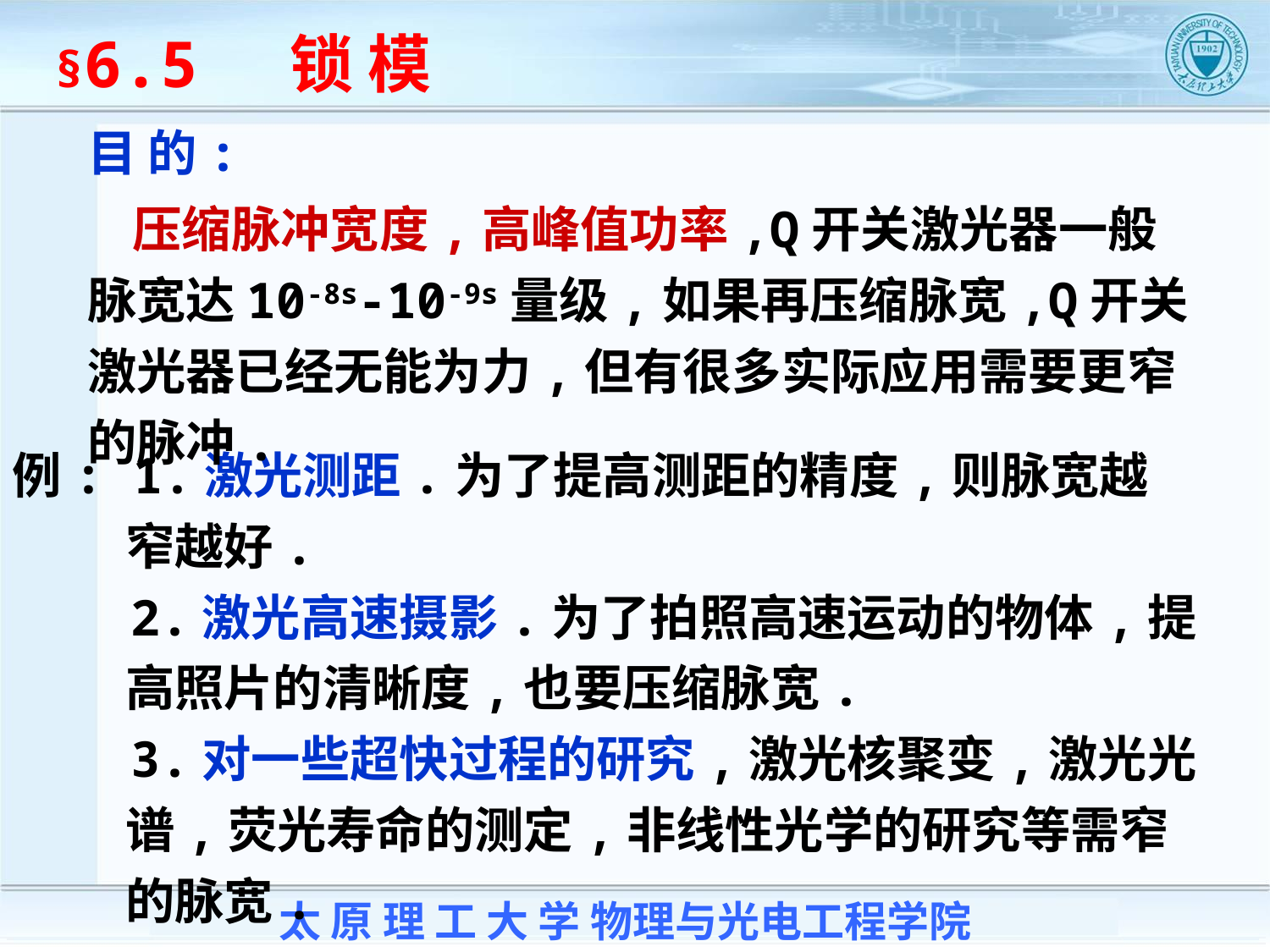

§6.5  锁 模
目 的:
   压缩脉冲宽度,高峰值功率,Q开关激光器一般脉宽达10-8s-10-9s量级,如果再压缩脉宽,Q开关激光器已经无能为力,但有很多实际应用需要更窄的脉冲.
例: 1.激光测距.为了提高测距的精度,则脉宽越窄越好.
    2.激光高速摄影.为了拍照高速运动的物体,提高照片的清晰度,也要压缩脉宽.
    3.对一些超快过程的研究,激光核聚变,激光光谱,荧光寿命的测定,非线性光学的研究等需窄的脉宽.